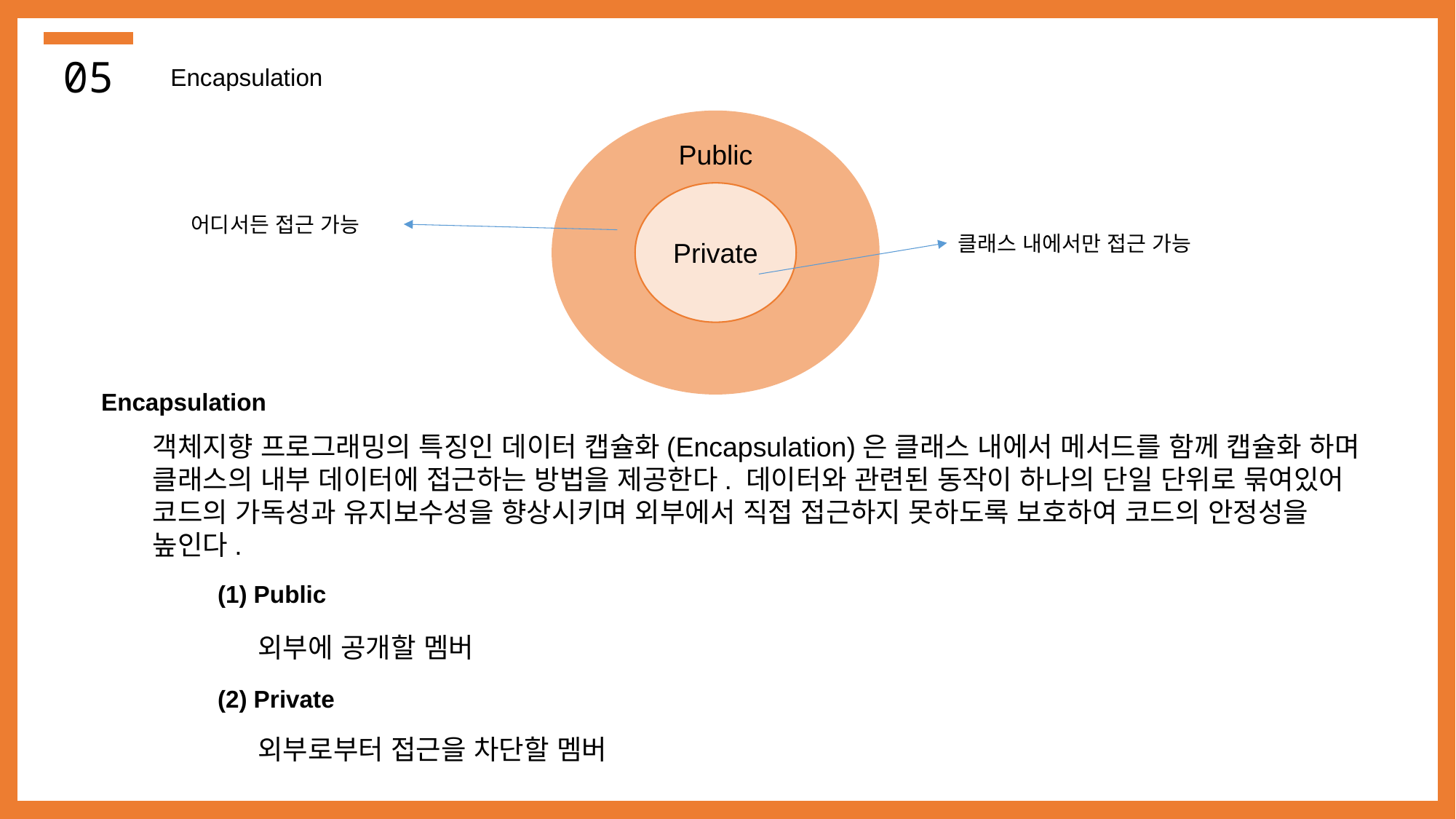

05

Encapsulation
Private
Public
Private
어디서든 접근 가능
클래스 내에서만 접근 가능
Encapsulation
객체지향 프로그래밍의 특징인 데이터 캡슐화(Encapsulation)은 클래스 내에서 메서드를 함께 캡슐화 하며 클래스의 내부 데이터에 접근하는 방법을 제공한다. 데이터와 관련된 동작이 하나의 단일 단위로 묶여있어 코드의 가독성과 유지보수성을 향상시키며 외부에서 직접 접근하지 못하도록 보호하여 코드의 안정성을 높인다.
(1) Public
외부에 공개할 멤버
(2) Private
외부로부터 접근을 차단할 멤버